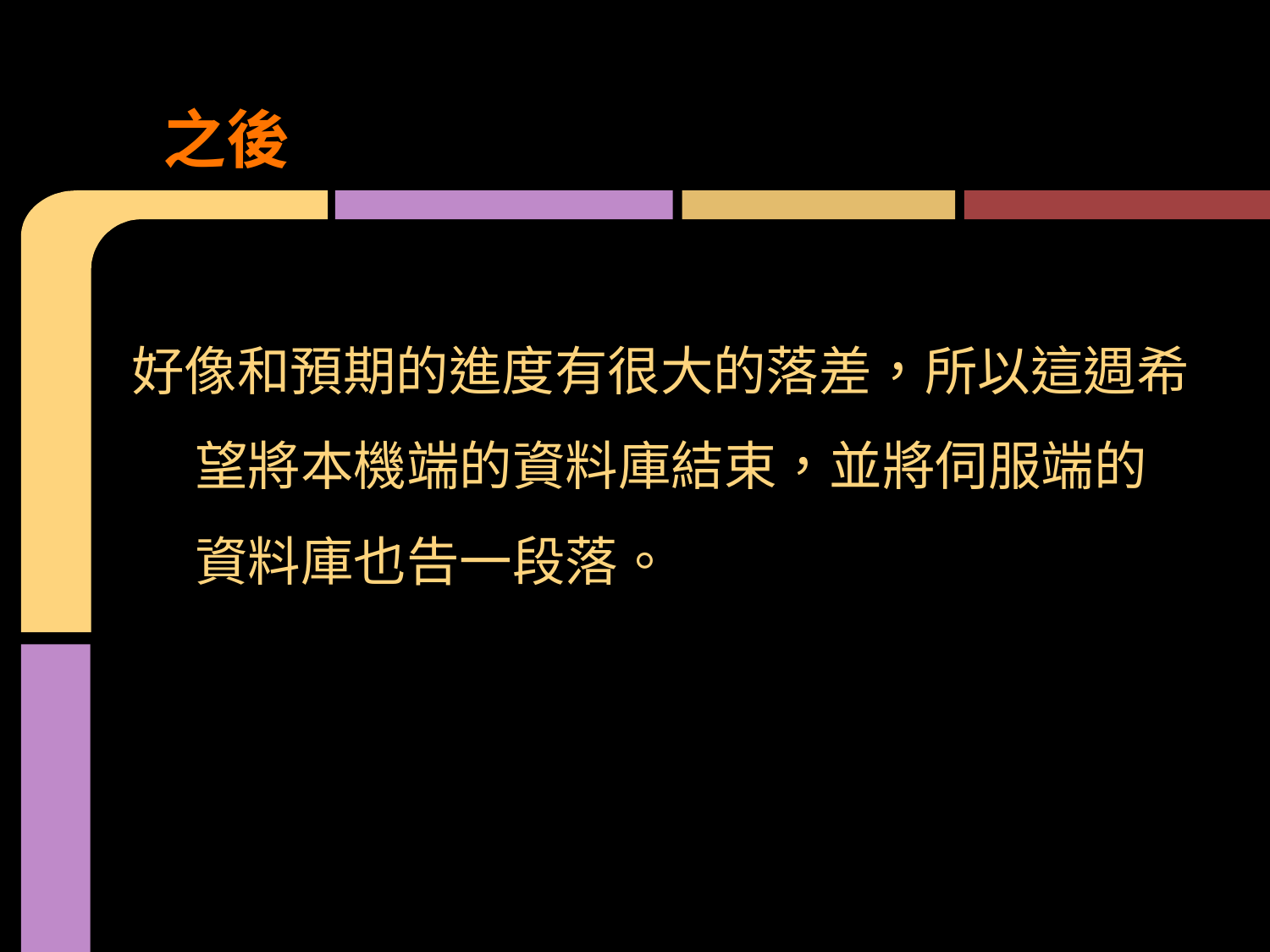

# 之後

好像和預期的進度有很大的落差，所以這週希望將本機端的資料庫結束，並將伺服端的資料庫也告一段落。